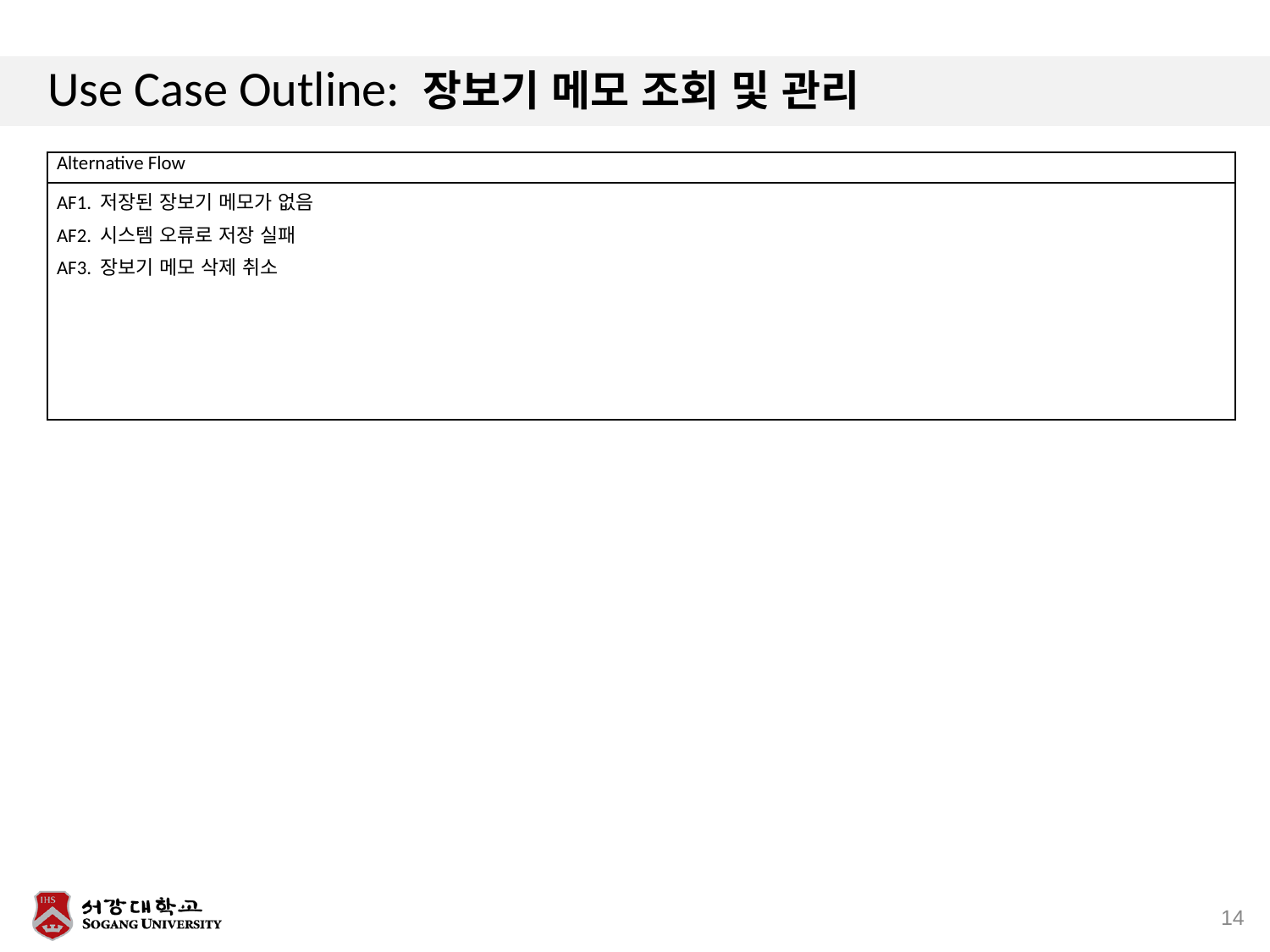

# Use Case Outline: 장보기 메모 조회 및 관리
| Alternative Flow |
| --- |
| AF1. 저장된 장보기 메모가 없음 AF2. 시스템 오류로 저장 실패 AF3. 장보기 메모 삭제 취소 |
14